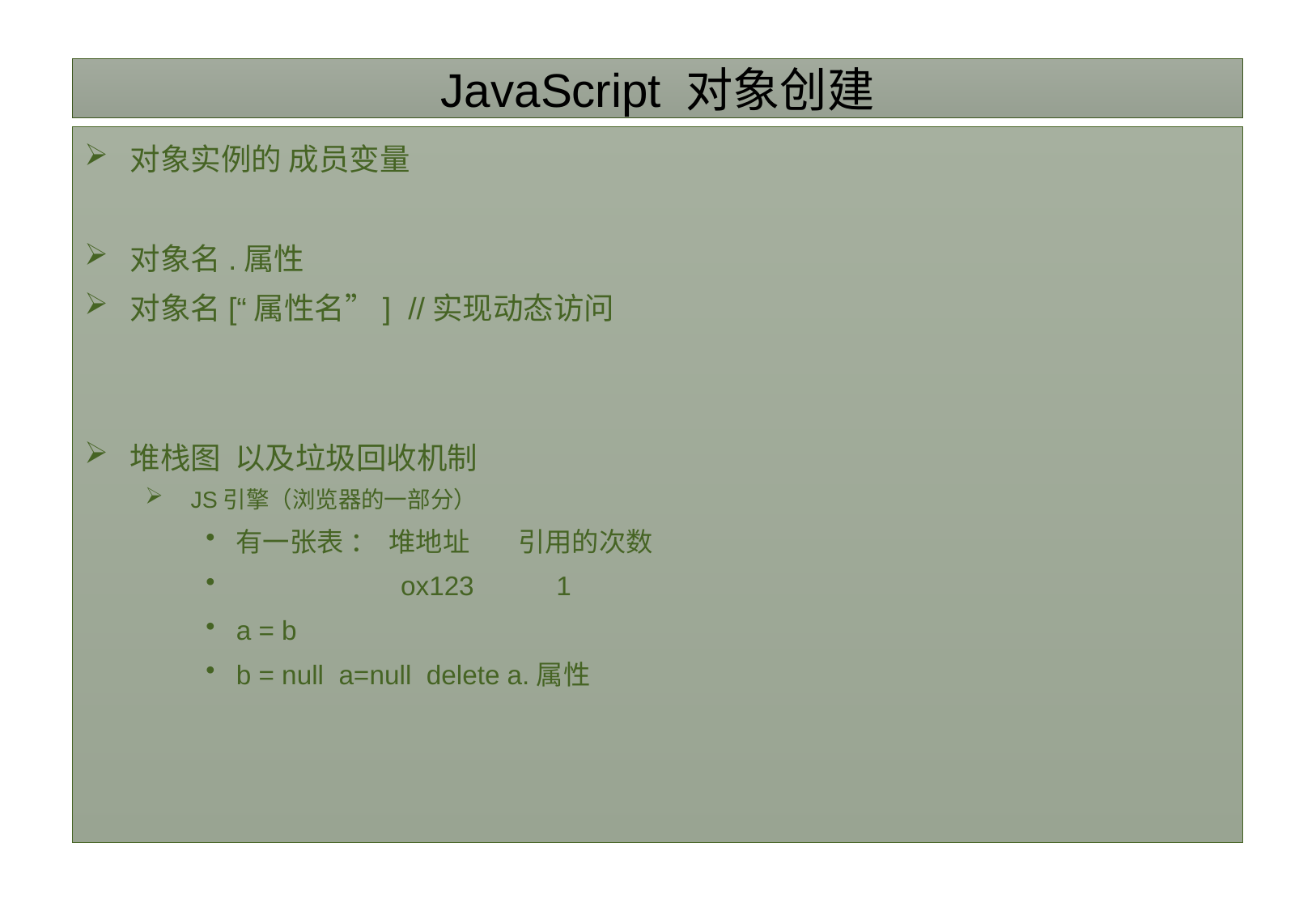

# JavaScript 对象创建
对象实例的 成员变量

对象名.属性
对象名[“属性名”]  //实现动态访问

堆栈图  以及垃圾回收机制
JS引擎（浏览器的一部分）
有一张表 ：  堆地址        引用的次数
                      ox123           1
a = b
b = null  a=null  delete a.属性